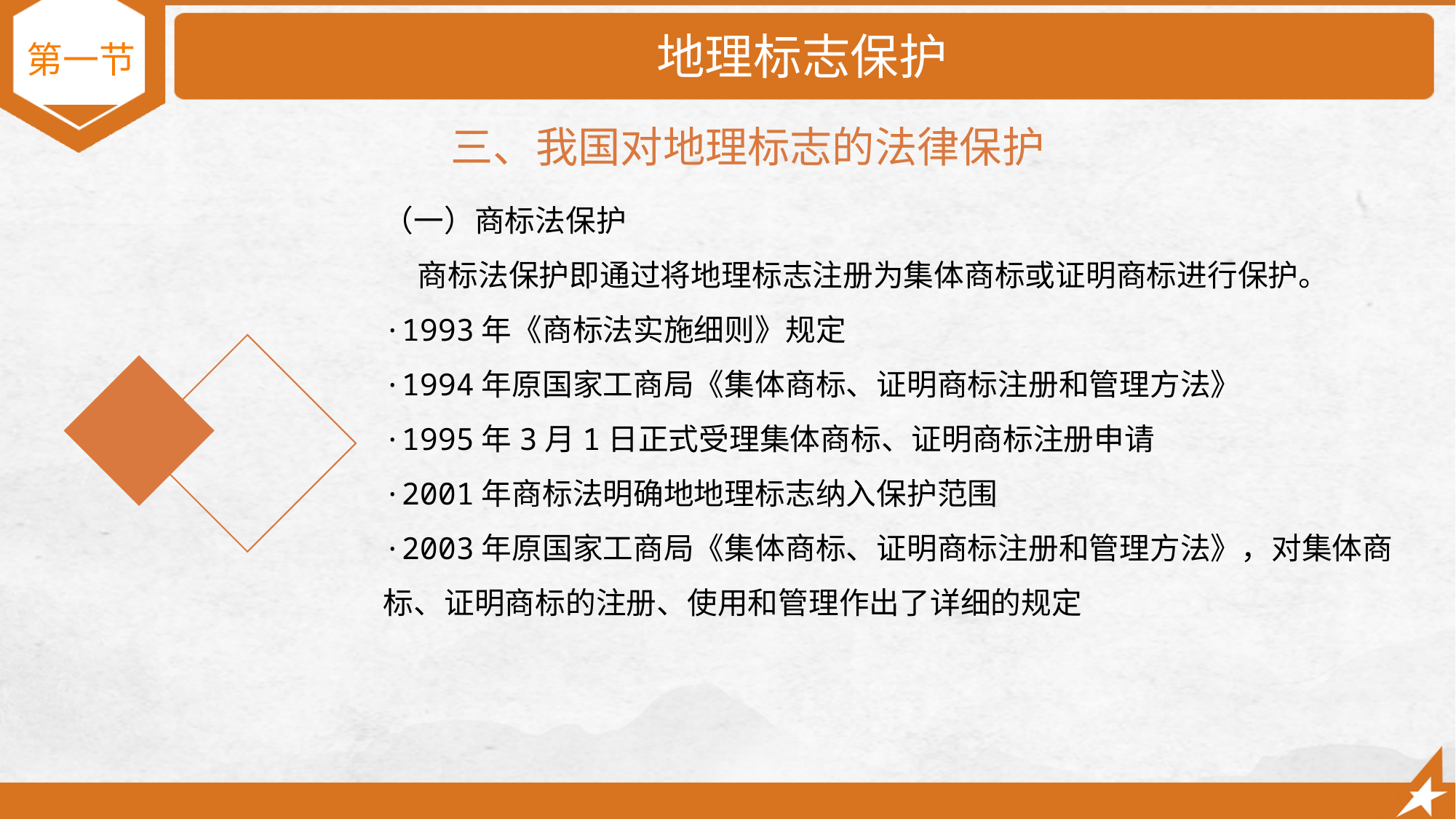

# 地理标志保护
第一节
三、我国对地理标志的法律保护
（一）商标法保护
    商标法保护即通过将地理标志注册为集体商标或证明商标进行保护。
·1993年《商标法实施细则》规定
·1994年原国家工商局《集体商标、证明商标注册和管理方法》
·1995年3月1日正式受理集体商标、证明商标注册申请
·2001年商标法明确地地理标志纳入保护范围
·2003年原国家工商局《集体商标、证明商标注册和管理方法》，对集体商标、证明商标的注册、使用和管理作出了详细的规定